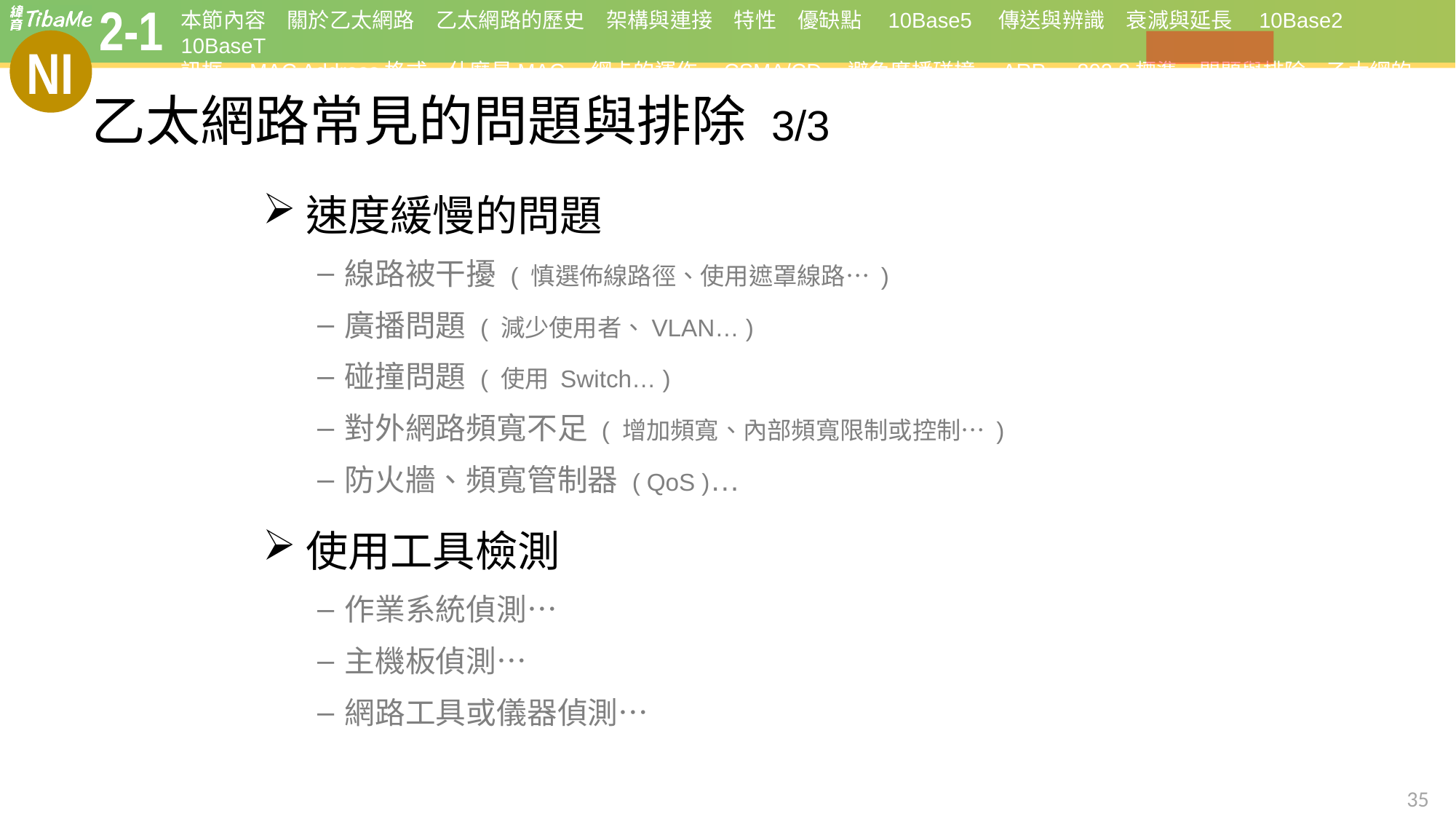

# 乙太網路常見的問題與排除 3/3
速度緩慢的問題
線路被干擾 ( 慎選佈線路徑、使用遮罩線路… )
廣播問題 ( 減少使用者、VLAN… )
碰撞問題 ( 使用 Switch… )
對外網路頻寬不足 ( 增加頻寬、內部頻寬限制或控制… )
防火牆、頻寬管制器 ( QoS )…
使用工具檢測
作業系統偵測…
主機板偵測…
網路工具或儀器偵測…